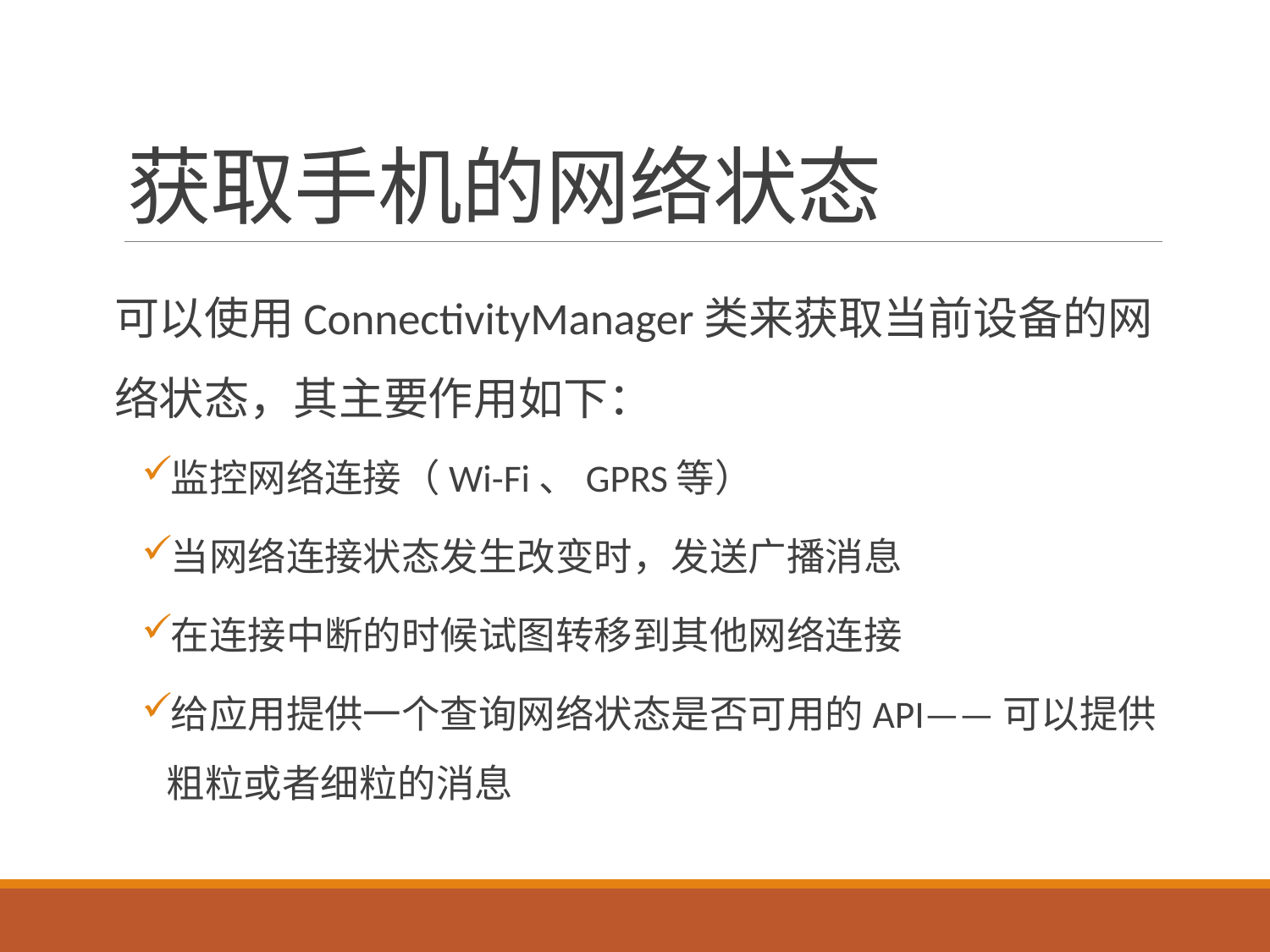

# 获取手机的网络状态
可以使用ConnectivityManager类来获取当前设备的网络状态，其主要作用如下：
监控网络连接（Wi-Fi、GPRS等）
当网络连接状态发生改变时，发送广播消息
在连接中断的时候试图转移到其他网络连接
给应用提供一个查询网络状态是否可用的API——可以提供粗粒或者细粒的消息